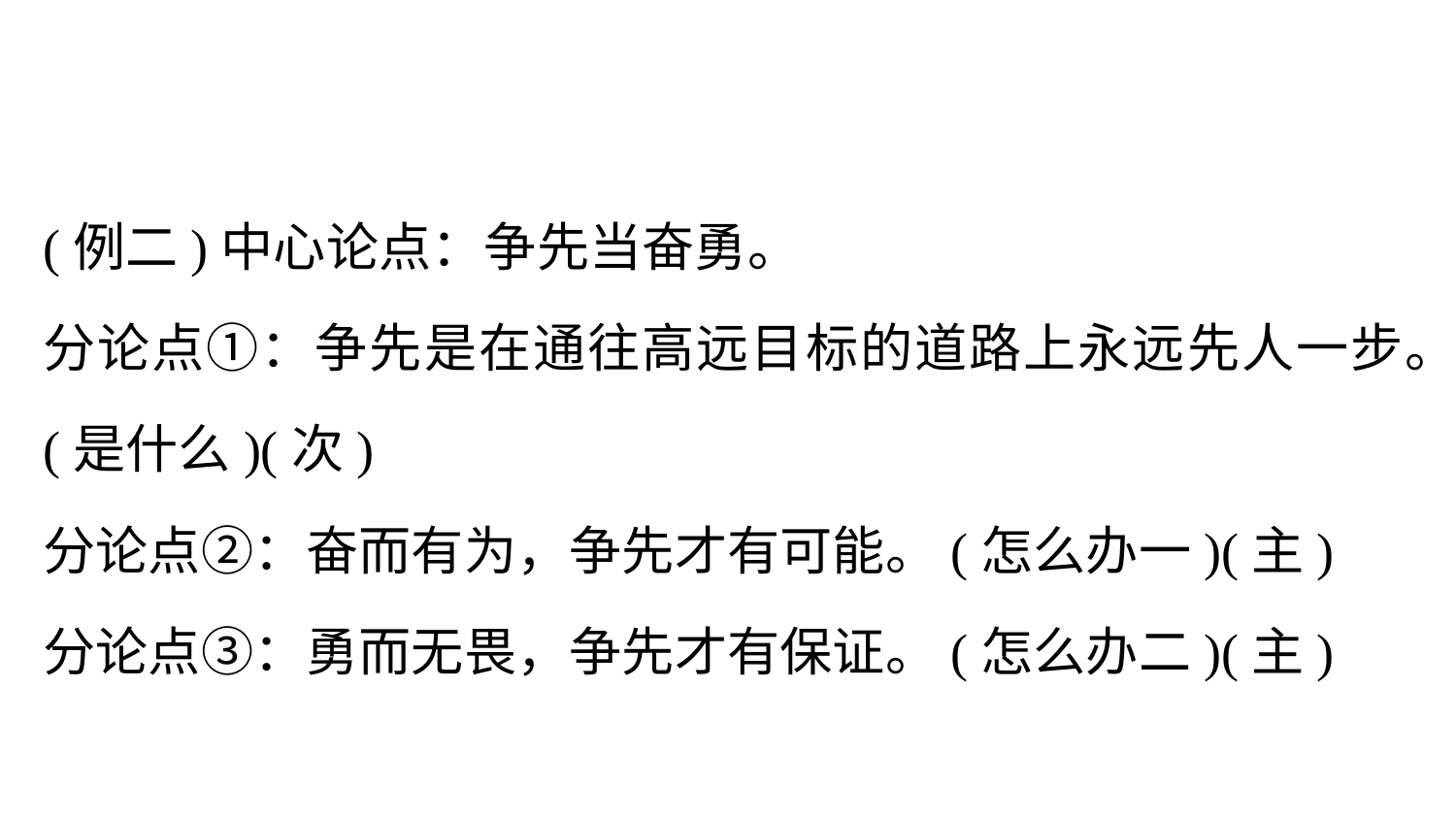

(例二)中心论点：争先当奋勇。
分论点①：争先是在通往高远目标的道路上永远先人一步。(是什么)(次)
分论点②：奋而有为，争先才有可能。(怎么办一)(主)
分论点③：勇而无畏，争先才有保证。(怎么办二)(主)